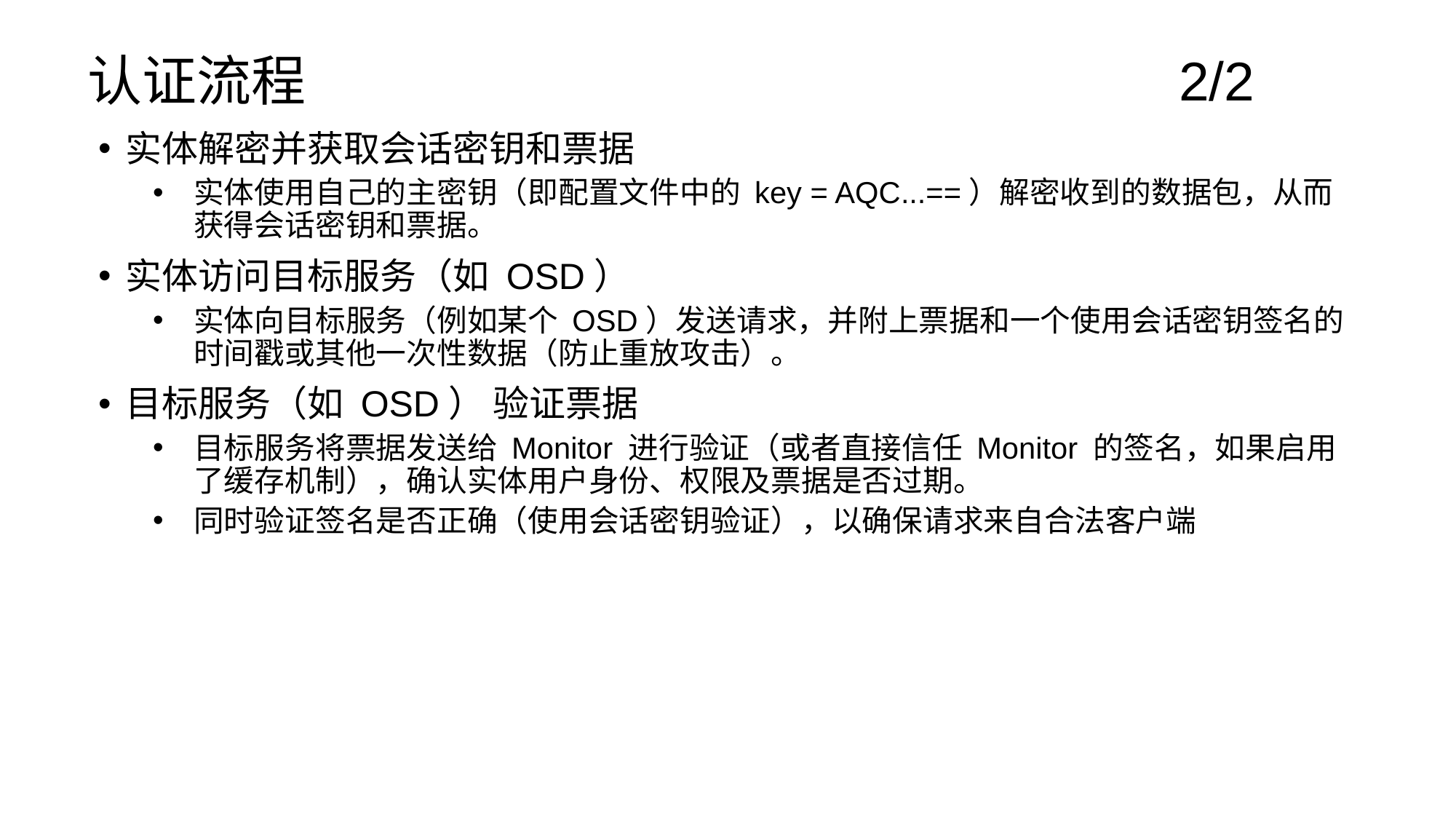

# 认证流程								2/2
实体解密并获取会话密钥和票据
实体使用自己的主密钥（即配置文件中的 key = AQC...==）解密收到的数据包，从而获得会话密钥和票据。
实体访问目标服务（如 OSD）
实体向目标服务（例如某个 OSD）发送请求，并附上票据和一个使用会话密钥签名的时间戳或其他一次性数据（防止重放攻击）。
目标服务（如 OSD） 验证票据
目标服务将票据发送给 Monitor 进行验证（或者直接信任 Monitor 的签名，如果启用了缓存机制），确认实体用户身份、权限及票据是否过期。
同时验证签名是否正确（使用会话密钥验证），以确保请求来自合法客户端